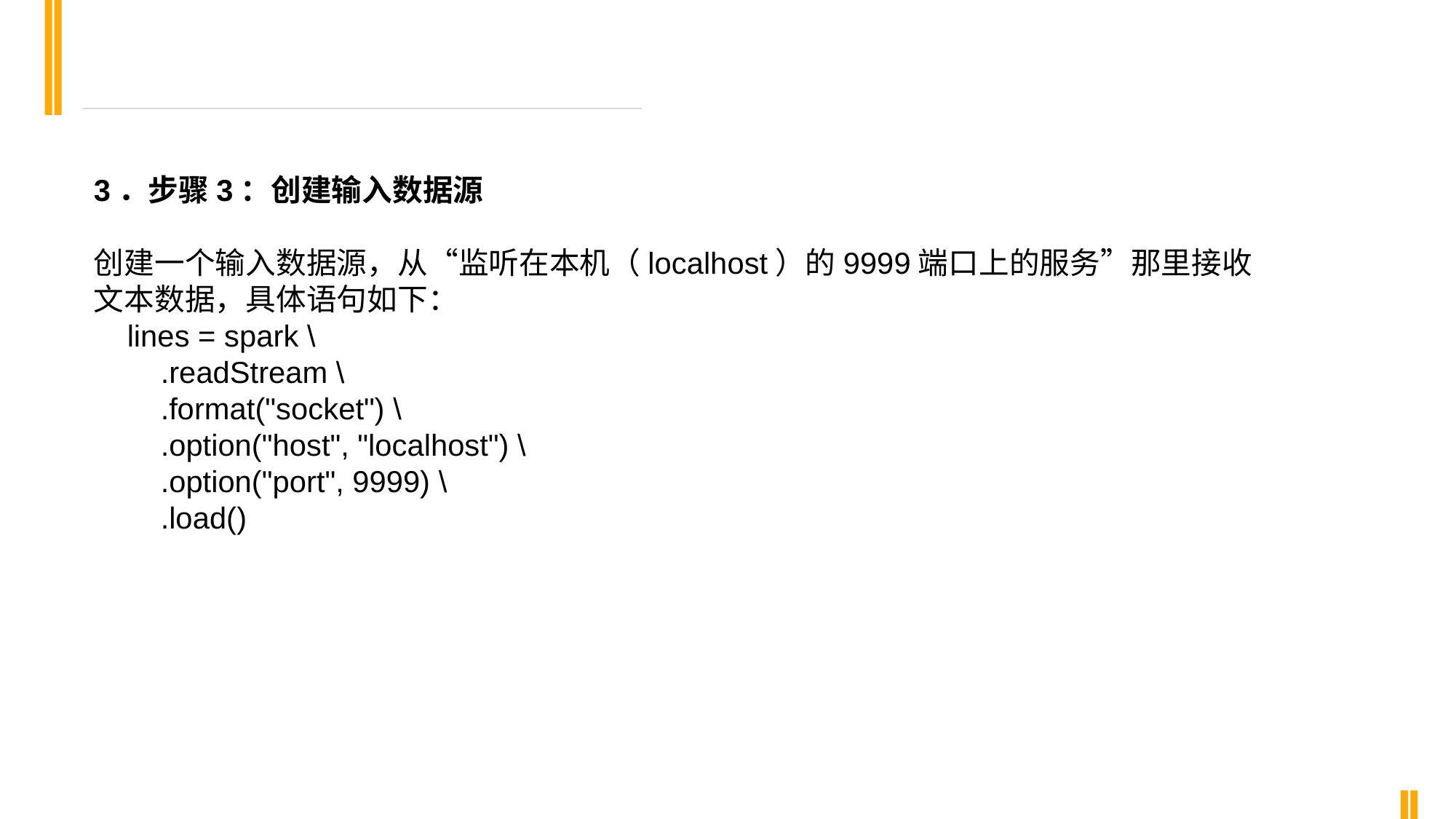

3．步骤3：创建输入数据源

创建一个输入数据源，从“监听在本机（localhost）的9999端口上的服务”那里接收文本数据，具体语句如下：
    lines = spark \
        .readStream \
        .format("socket") \
        .option("host", "localhost") \
        .option("port", 9999) \
        .load()